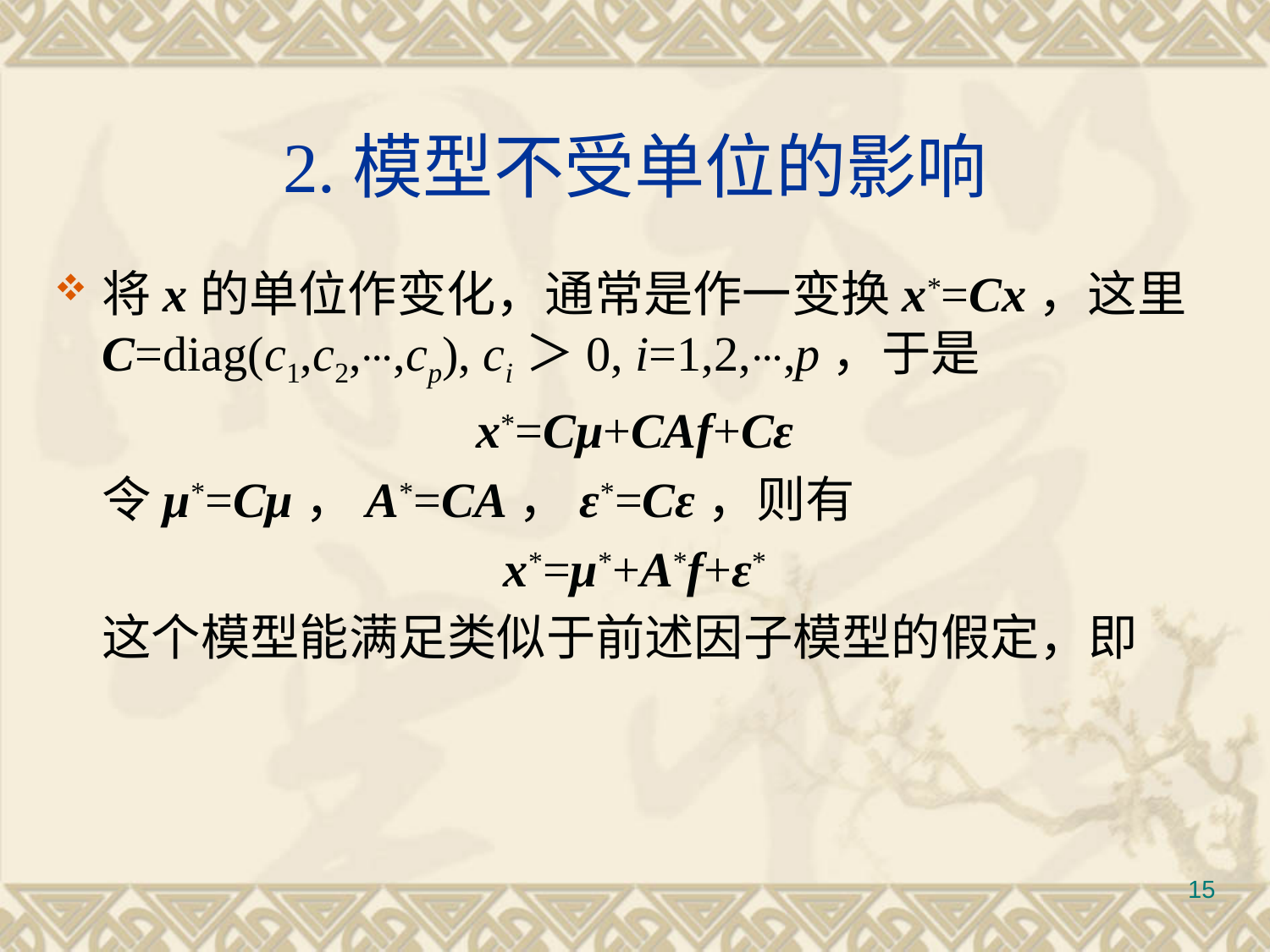

# 2.模型不受单位的影响
将x的单位作变化，通常是作一变换x*=Cx，这里C=diag(c1,c2,⋯,cp), ci＞0, i=1,2,⋯,p，于是
x*=Cμ+CAf+Cε
	令μ*=Cμ，A*=CA，ε*=Cε，则有
x*=μ*+A*f+ε*
	这个模型能满足类似于前述因子模型的假定，即
15